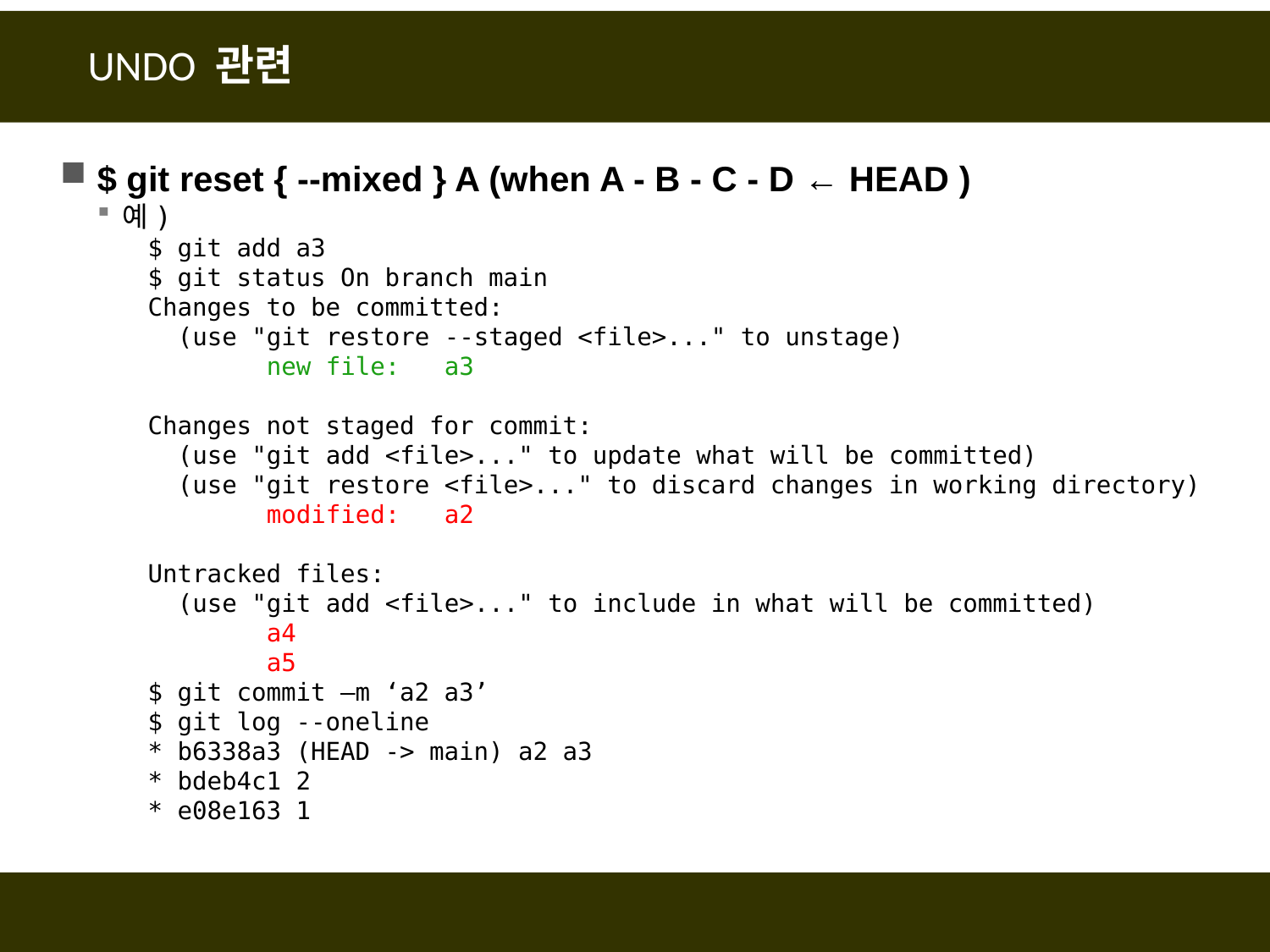

# UNDO 관련
$ git reset { --mixed } A (when A - B - C - D ← HEAD )
예)
$ git add a3
$ git status On branch main
Changes to be committed:
  (use "git restore --staged <file>..." to unstage)
        new file:   a3

Changes not staged for commit:
  (use "git add <file>..." to update what will be committed)
  (use "git restore <file>..." to discard changes in working directory)
        modified:   a2

Untracked files:
  (use "git add <file>..." to include in what will be committed)
        a4
        a5
$ git commit –m ‘a2 a3’
$ git log --oneline
* b6338a3 (HEAD -> main) a2 a3
* bdeb4c1 2
* e08e163 1